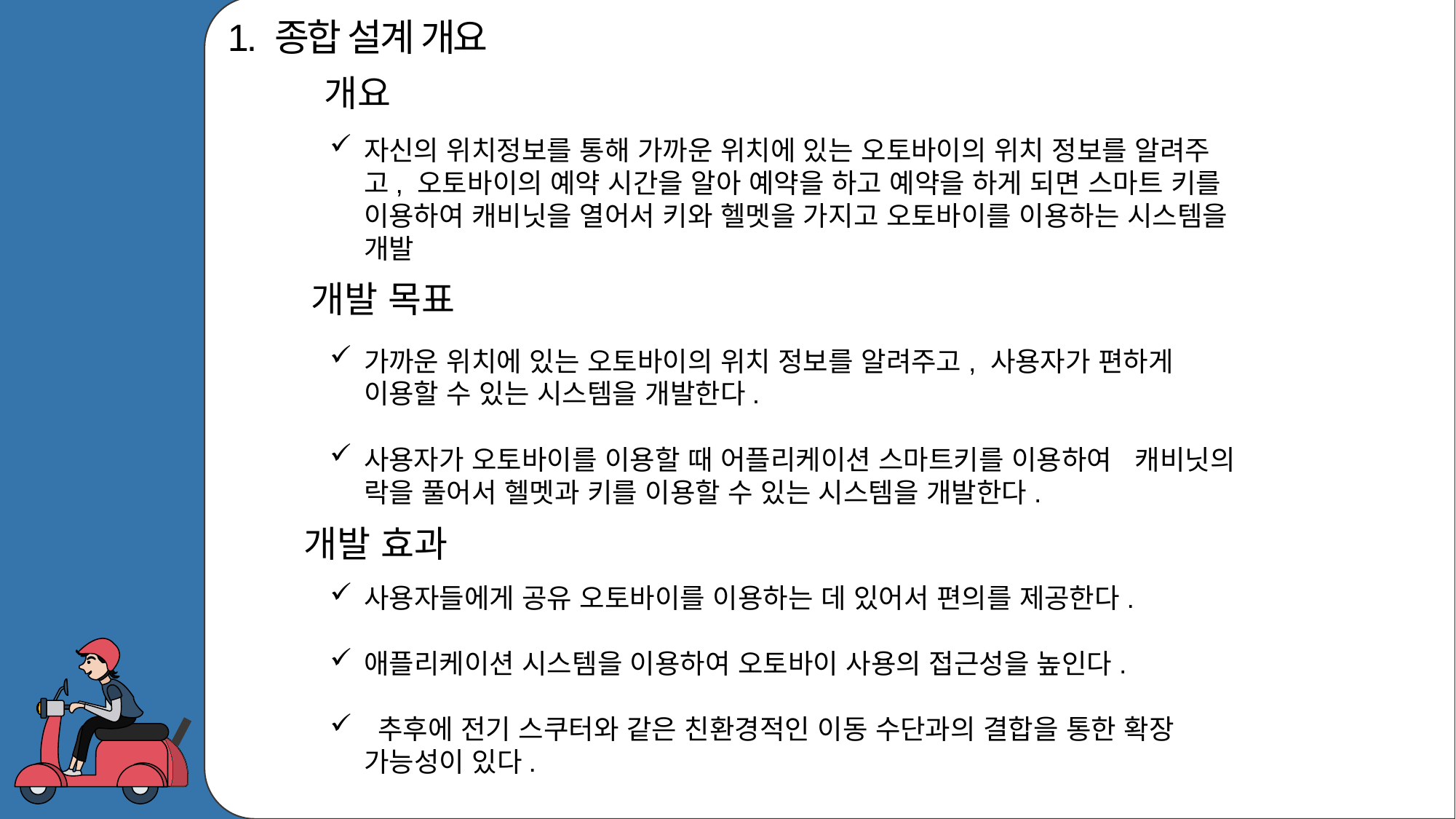

1. 종합 설계 개요
개요
자신의 위치정보를 통해 가까운 위치에 있는 오토바이의 위치 정보를 알려주고, 오토바이의 예약 시간을 알아 예약을 하고 예약을 하게 되면 스마트 키를 이용하여 캐비닛을 열어서 키와 헬멧을 가지고 오토바이를 이용하는 시스템을 개발
개발 목표
가까운 위치에 있는 오토바이의 위치 정보를 알려주고, 사용자가 편하게 이용할 수 있는 시스템을 개발한다.

사용자가 오토바이를 이용할 때 어플리케이션 스마트키를 이용하여   캐비닛의 락을 풀어서 헬멧과 키를 이용할 수 있는 시스템을 개발한다.
개발 효과
사용자들에게 공유 오토바이를 이용하는 데 있어서 편의를 제공한다.

애플리케이션 시스템을 이용하여 오토바이 사용의 접근성을 높인다.

 추후에 전기 스쿠터와 같은 친환경적인 이동 수단과의 결합을 통한 확장 가능성이 있다.